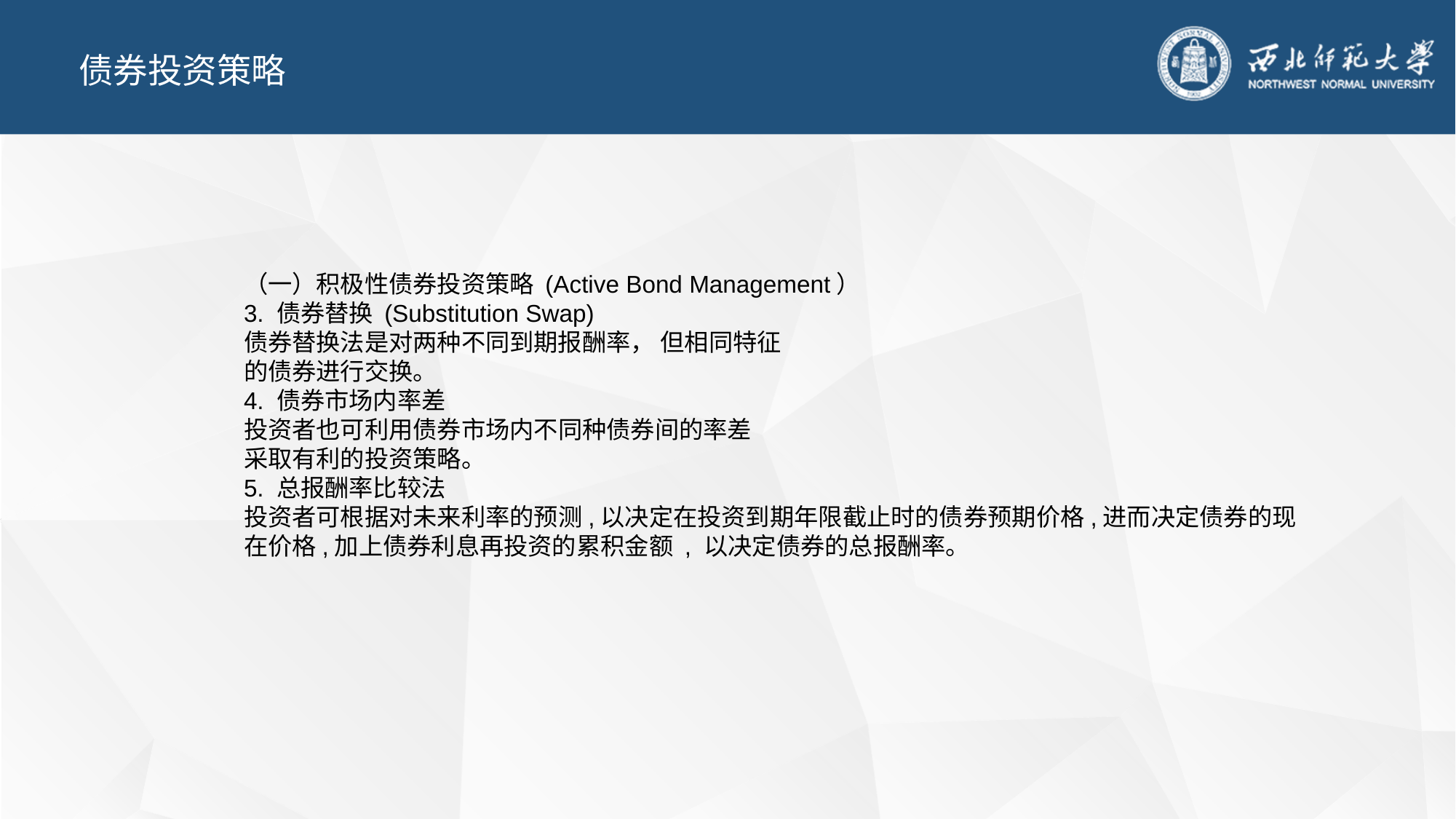

债券投资策略
（一）积极性债券投资策略 (Active Bond Management）
3. 债券替换 (Substitution Swap)
债券替换法是对两种不同到期报酬率， 但相同特征
的债券进行交换。
4. 债券市场内率差
投资者也可利用债券市场内不同种债券间的率差
采取有利的投资策略。
5. 总报酬率比较法
投资者可根据对未来利率的预测,以决定在投资到期年限截止时的债券预期价格,进而决定债券的现在价格,加上债券利息再投资的累积金额 , 以决定债券的总报酬率。